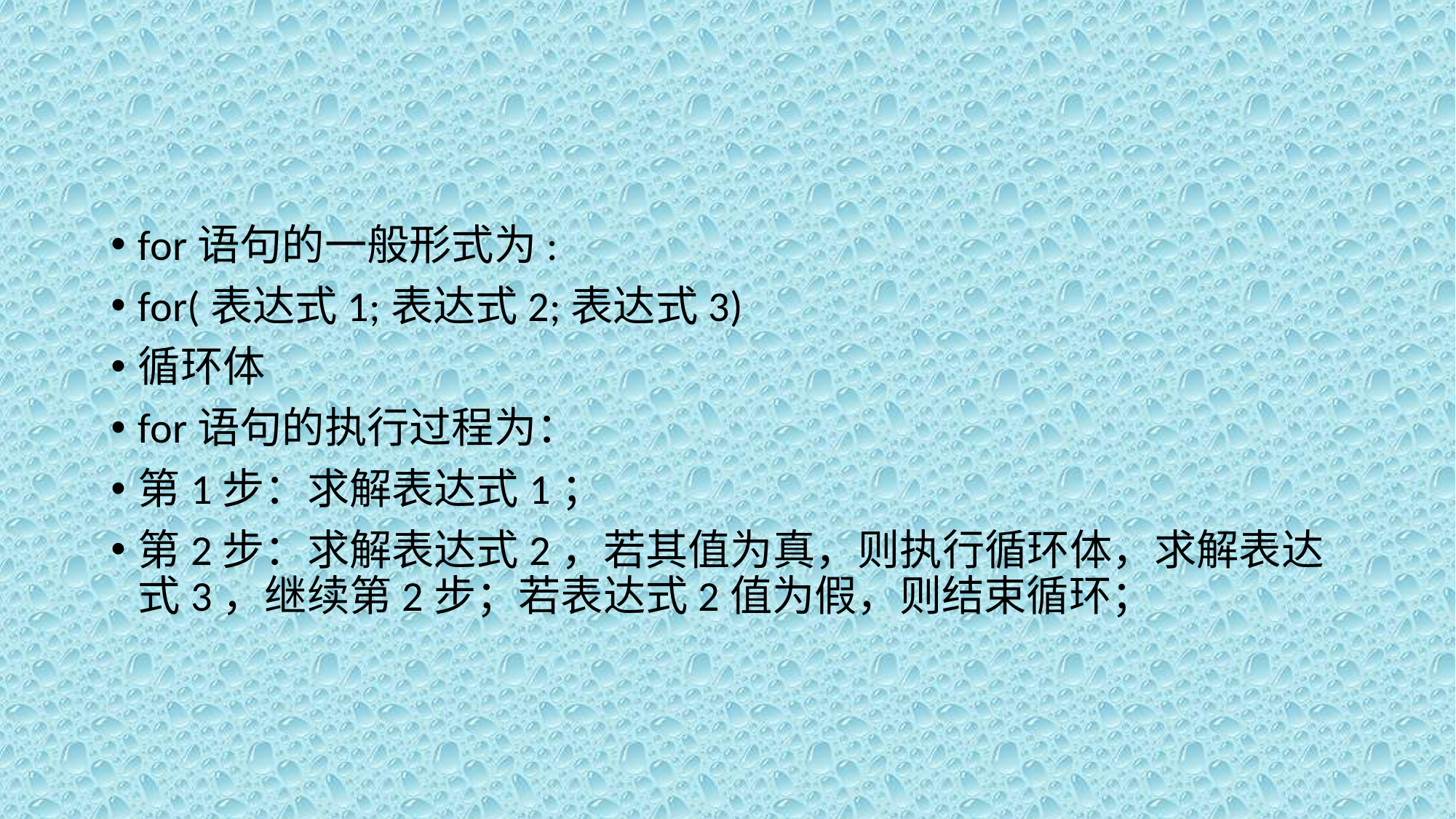

#
for语句的一般形式为:
for(表达式1;表达式2;表达式3)
循环体
for语句的执行过程为：
第1步：求解表达式1；
第2步：求解表达式2，若其值为真，则执行循环体，求解表达式3，继续第2步；若表达式2值为假，则结束循环；